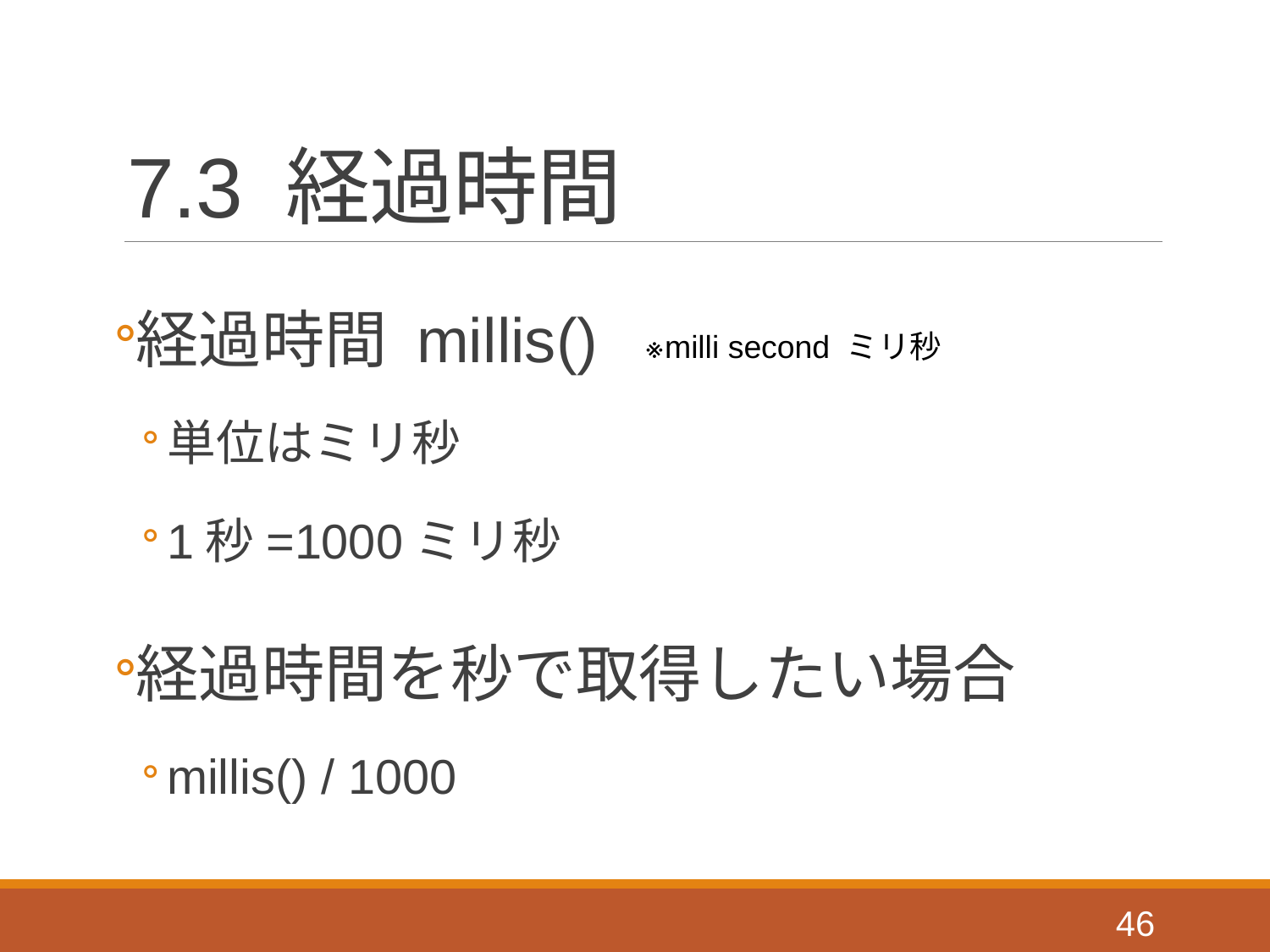

# 7.3 経過時間
経過時間 millis()
単位はミリ秒
1秒=1000ミリ秒
経過時間を秒で取得したい場合
millis() / 1000
※milli second ミリ秒
46